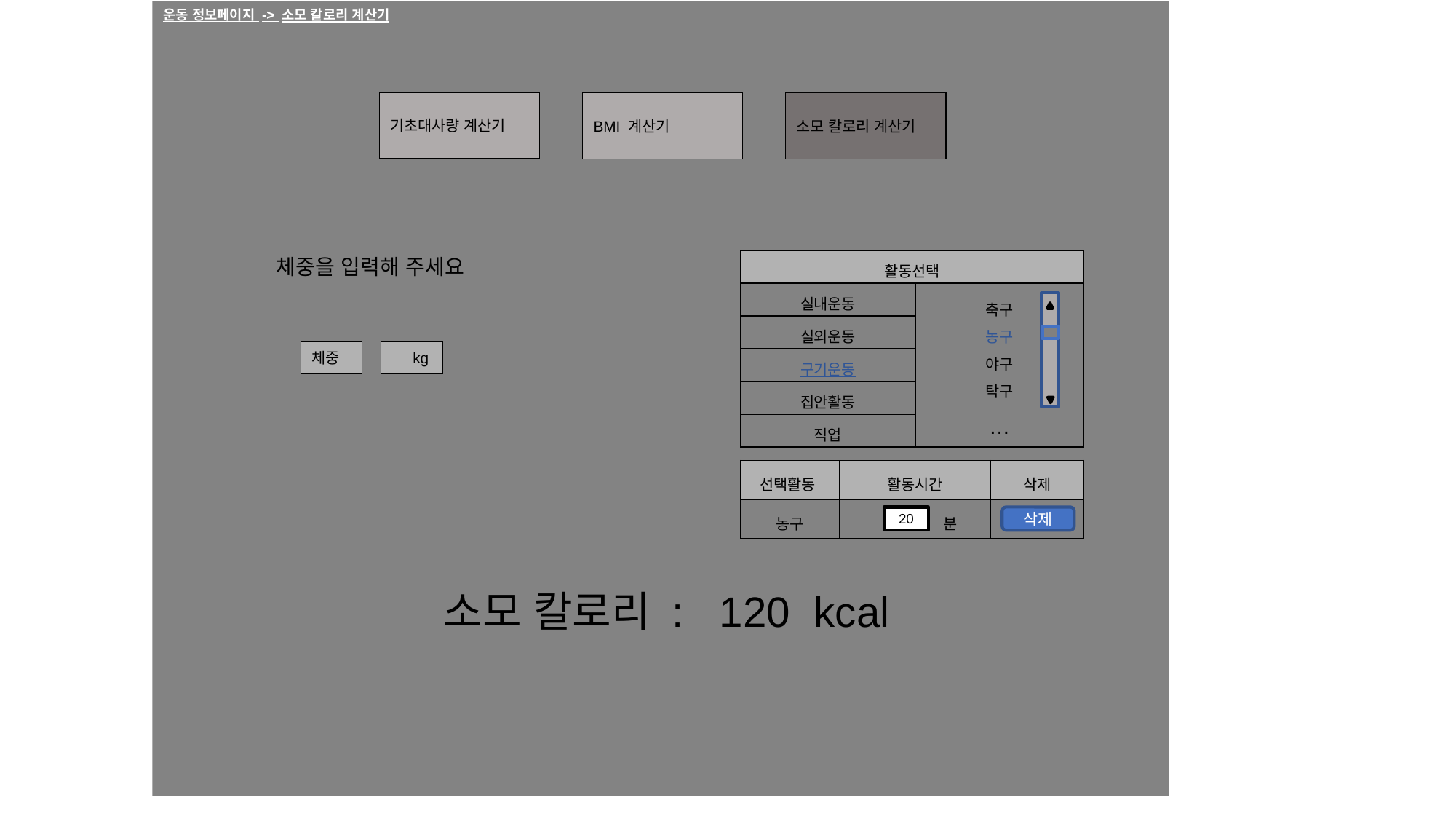

운동 정보페이지 -> 소모 칼로리 계산기

기초대사량 계산기
BMI 계산기
소모 칼로리 계산기

            체중을 입력해 주세요
| 활동선택 | 작성한 게시물 관리 |
| --- | --- |
| 실내운동 | 축구 농구 야구 탁구 … |
| 실외운동 | 게시물 이동 |
| 구기운동 | 게시물 이동 |
| 집안활동 | 게시물 이동 |
| 직업 | 게시물 이동 |

체중
     kg

| 선택활동 | 활동시간 | 삭제 |
| --- | --- | --- |
| 농구 | 분 |  |
20
삭제
소모 칼로리 :   120  kcal